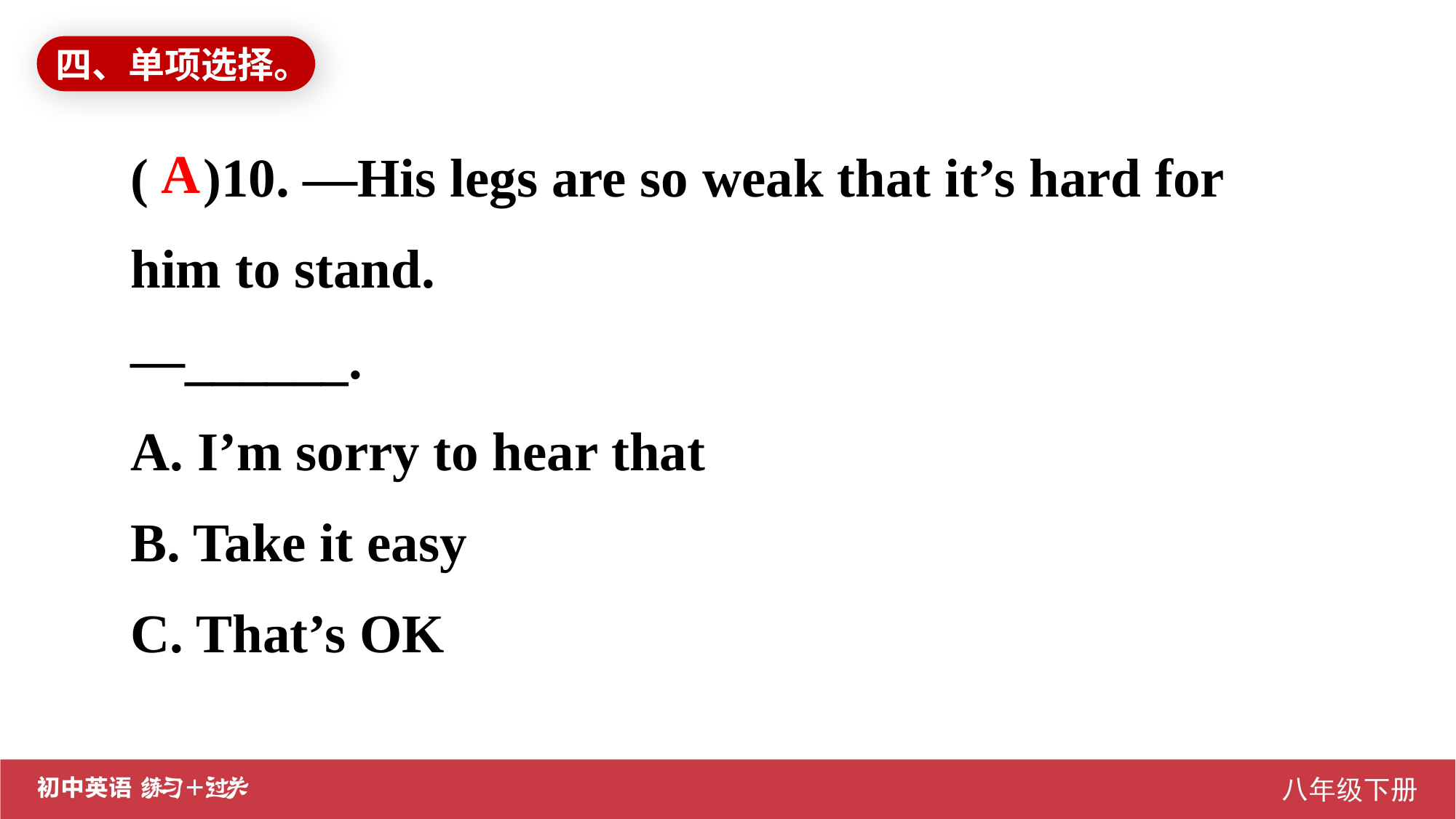

四、单项选择。
(    )10. —His legs are so weak that it’s hard for him to stand.
—______.
A. I’m sorry to hear that
B. Take it easy
C. That’s OK
A